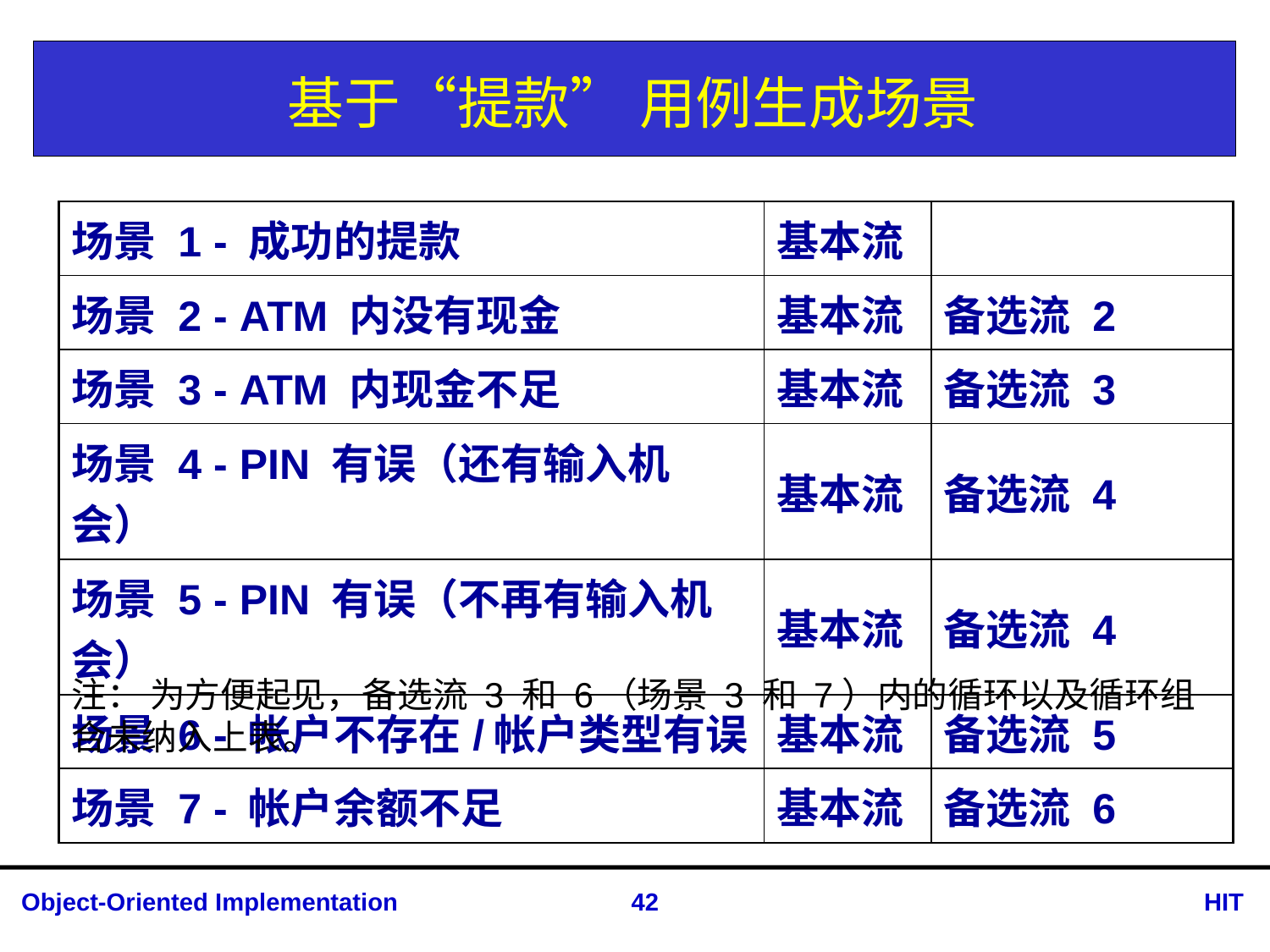

# 基于“提款” 用例生成场景
| 场景 1 - 成功的提款 | 基本流 |  |
| --- | --- | --- |
| 场景 2 - ATM 内没有现金 | 基本流 | 备选流 2 |
| 场景 3 - ATM 内现金不足 | 基本流 | 备选流 3 |
| 场景 4 - PIN 有误（还有输入机会） | 基本流 | 备选流 4 |
| 场景 5 - PIN 有误（不再有输入机会） | 基本流 | 备选流 4 |
| 场景 6 - 帐户不存在/帐户类型有误 | 基本流 | 备选流 5 |
| 场景 7 - 帐户余额不足 | 基本流 | 备选流 6 |
注： 为方便起见，备选流 3 和 6（场景 3 和 7）内的循环以及循环组合未纳入上表。